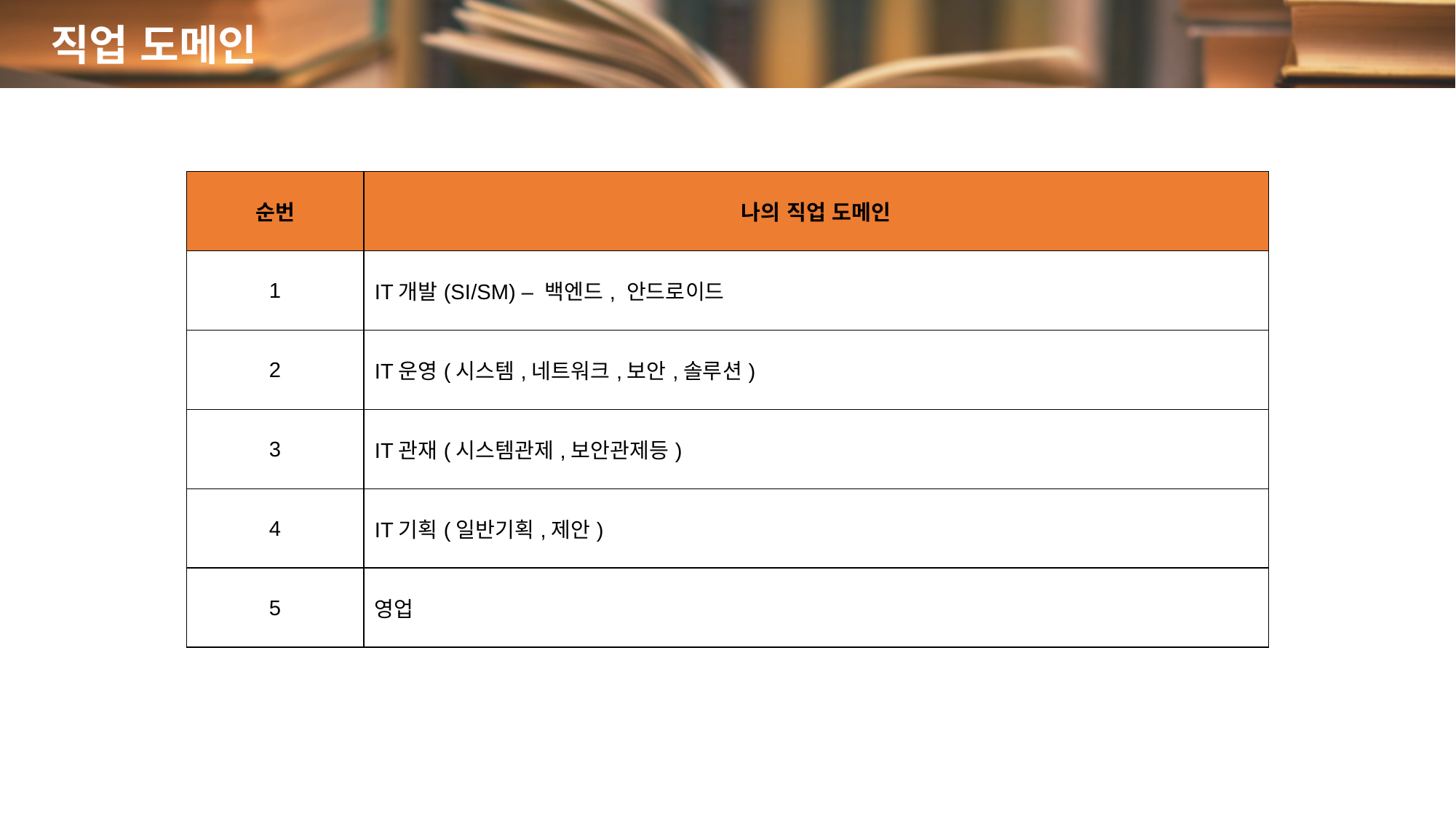

직업 도메인
| 순번 | 나의 직업 도메인 |
| --- | --- |
| 1 | IT개발(SI/SM) – 백엔드, 안드로이드 |
| 2 | IT운영(시스템,네트워크,보안,솔루션) |
| 3 | IT관재(시스템관제,보안관제등) |
| 4 | IT기획(일반기획,제안) |
| 5 | 영업 |